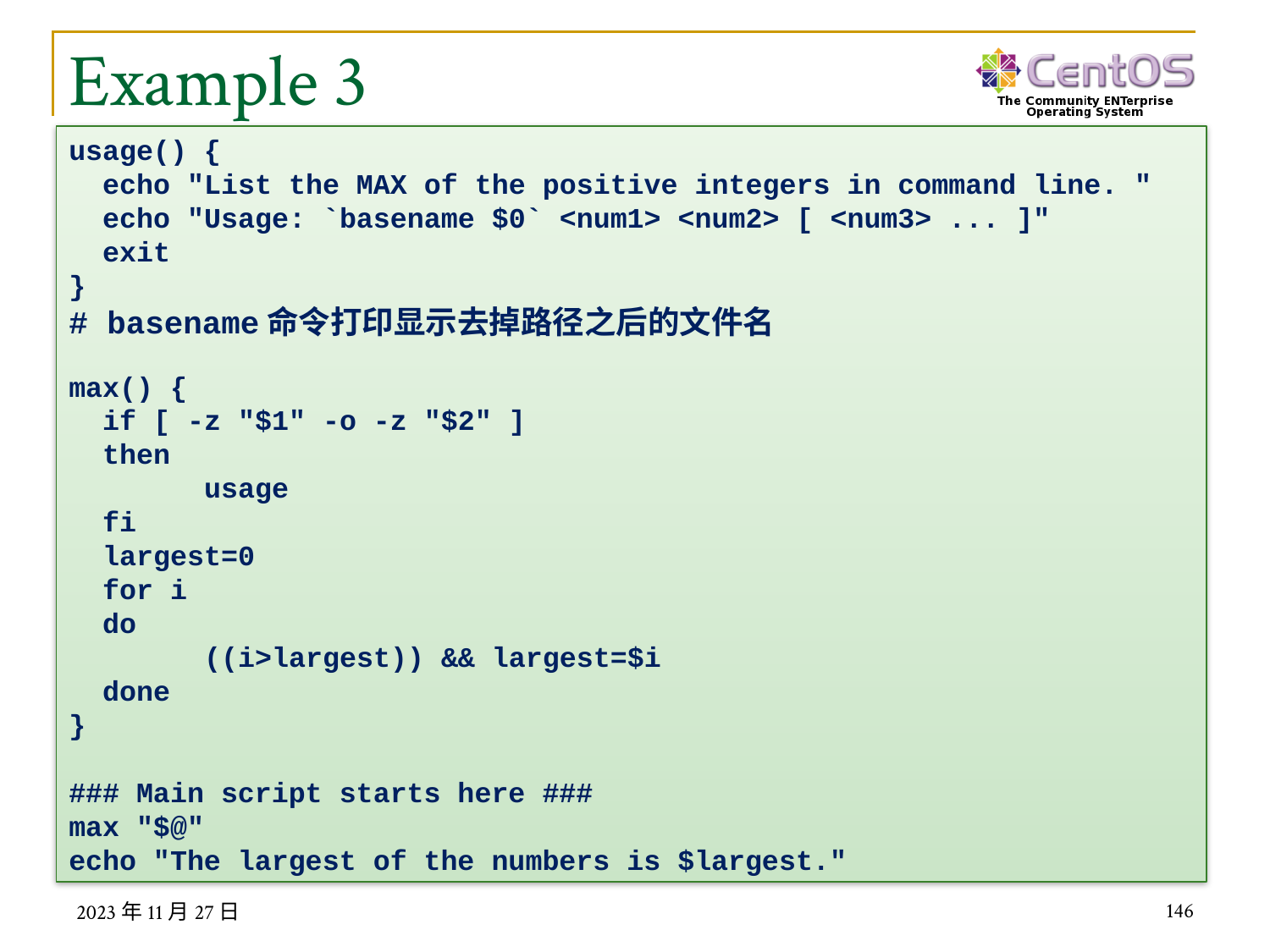

# Example 3
usage() {
  echo "List the MAX of the positive integers in command line. "
  echo "Usage: `basename $0` <num1> <num2> [ <num3> ... ]"
  exit
}

max() {
  if [ -z "$1" -o -z "$2" ]
  then
        usage
  fi
  largest=0
  for i
  do
        ((i>largest)) && largest=$i
  done
}

### Main script starts here ###
max "$@"
echo "The largest of the numbers is $largest."
# basename命令打印显示去掉路径之后的文件名
2023年11月27日
146